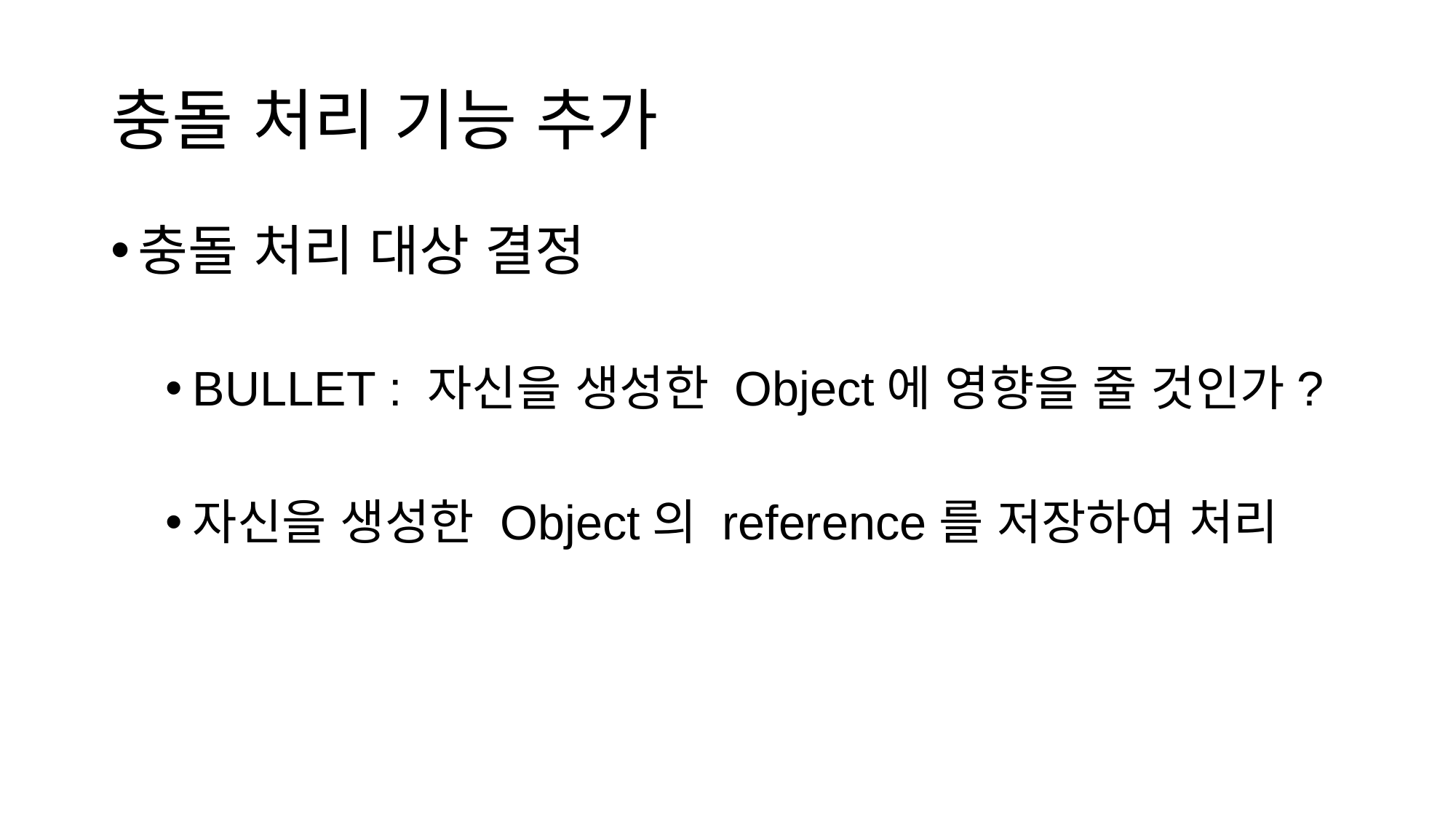

# 충돌 처리 기능 추가
충돌 처리 대상 결정

BULLET : 자신을 생성한 Object에 영향을 줄 것인가?

자신을 생성한 Object의 reference를 저장하여 처리